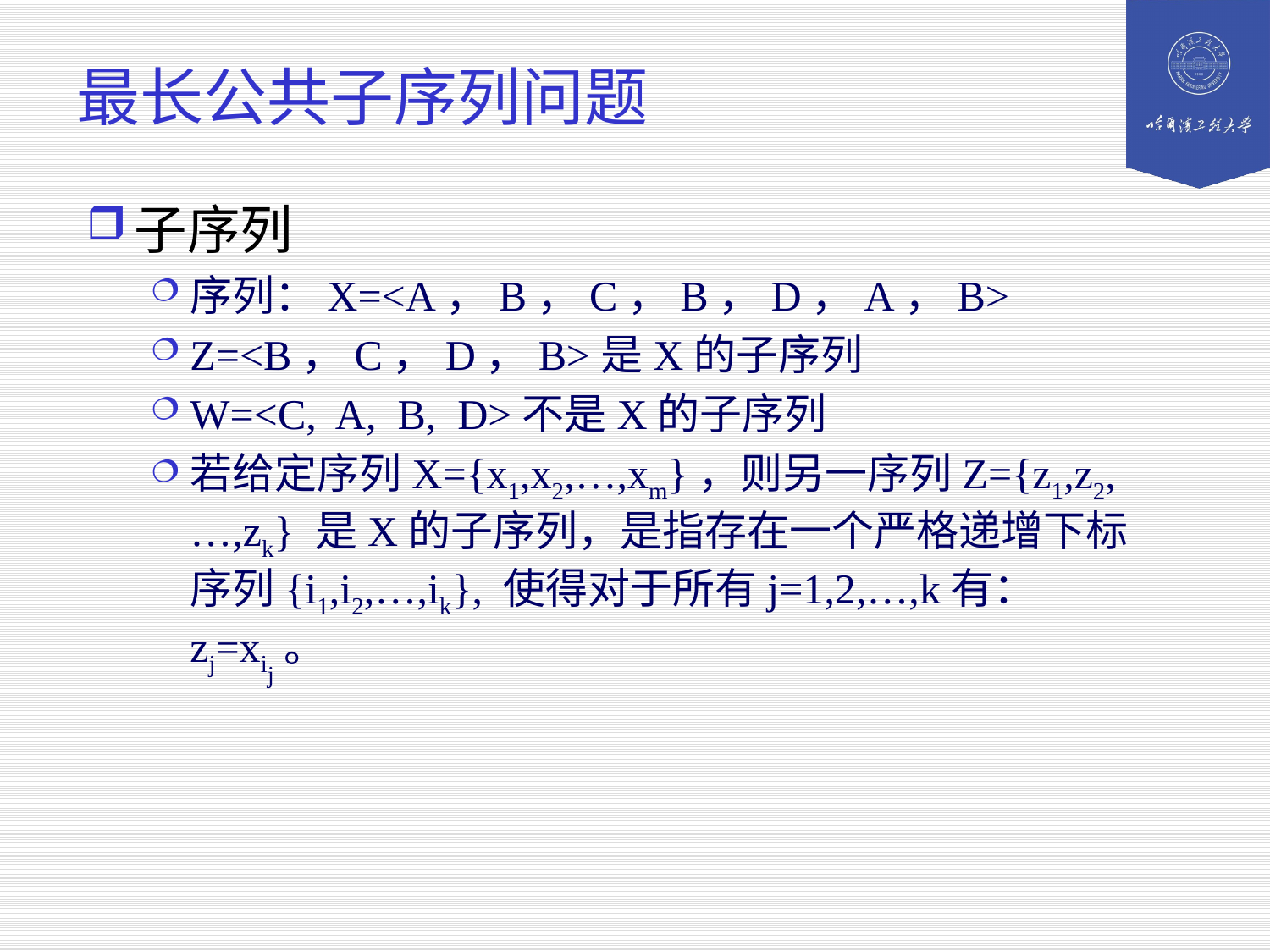

# 最长公共子序列问题
子序列
序列：X=<A，B，C，B，D，A，B>
Z=<B，C，D，B>是X的子序列
W=<C,  A,  B,  D>不是X的子序列
若给定序列X={x1,x2,…,xm}，则另一序列Z={z1,z2,…,zk} 是X的子序列，是指存在一个严格递增下标序列{i1,i2,…,ik}, 使得对于所有j=1,2,…,k有：zj=xij。